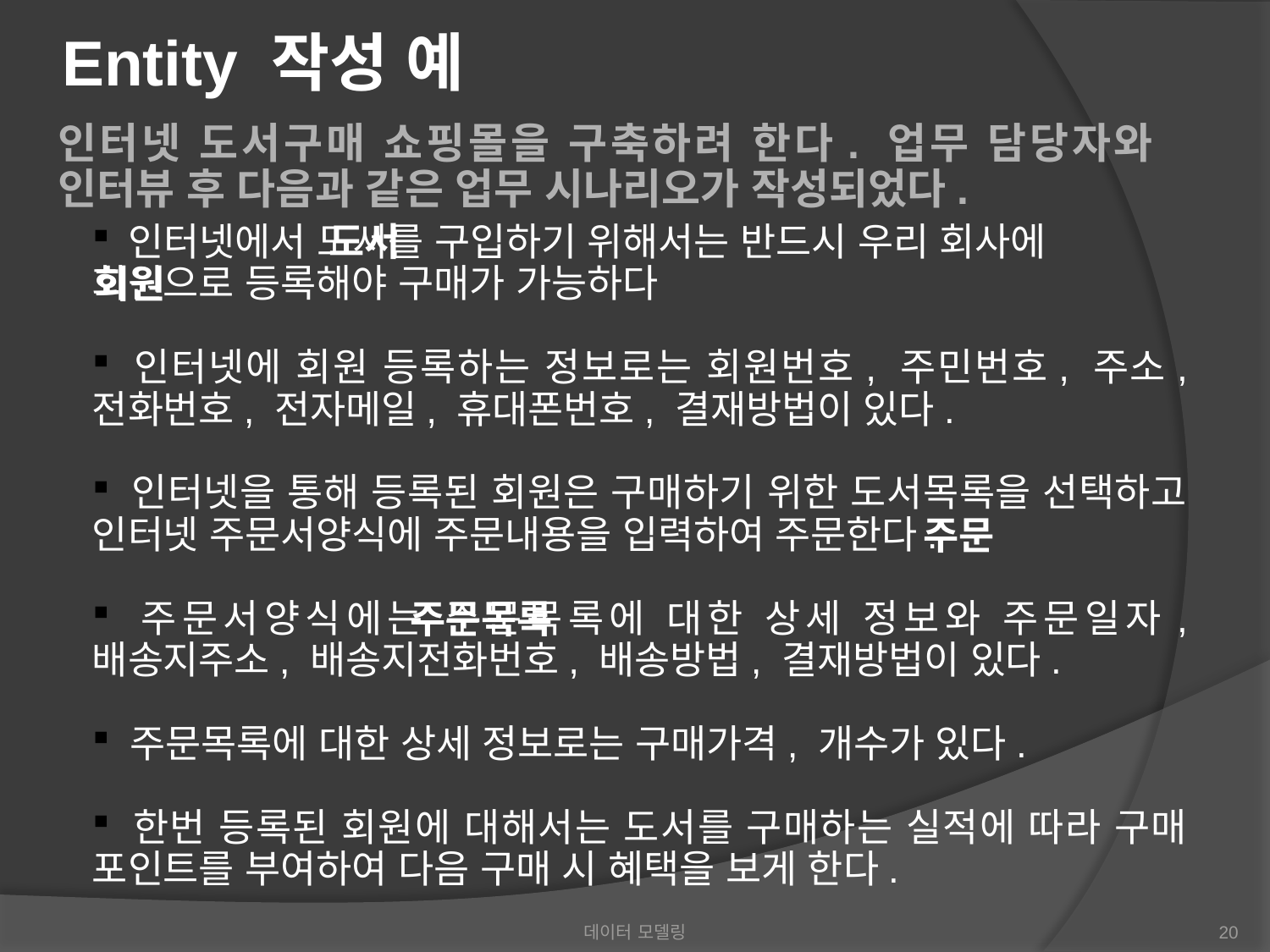

Entity 작성 예

인터넷 도서구매 쇼핑몰을 구축하려 한다. 업무 담당자와 인터뷰 후 다음과 같은 업무 시나리오가 작성되었다.
도서
 인터넷에서 도서를 구입하기 위해서는 반드시 우리 회사에
회원으로 등록해야 구매가 가능하다

 인터넷에 회원 등록하는 정보로는 회원번호, 주민번호, 주소, 전화번호, 전자메일, 휴대폰번호, 결재방법이 있다.

 인터넷을 통해 등록된 회원은 구매하기 위한 도서목록을 선택하고 인터넷 주문서양식에 주문내용을 입력하여 주문한다.

 주문서양식에는 주문목록에 대한 상세 정보와 주문일자, 배송지주소, 배송지전화번호, 배송방법, 결재방법이 있다.

 주문목록에 대한 상세 정보로는 구매가격, 개수가 있다.

 한번 등록된 회원에 대해서는 도서를 구매하는 실적에 따라 구매 포인트를 부여하여 다음 구매 시 혜택을 보게 한다.
회원
주문
주문목록
데이터 모델링
20